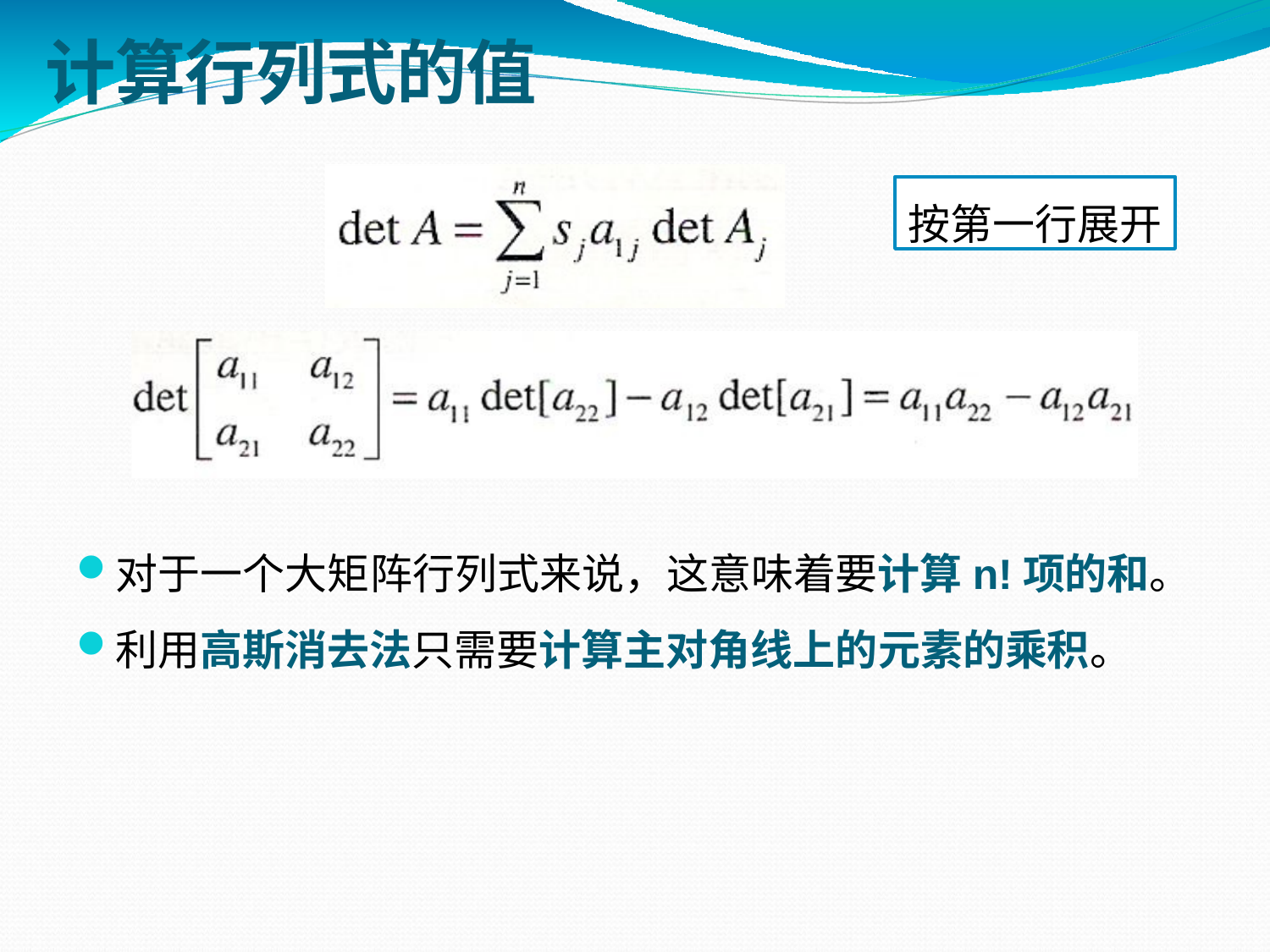

# 计算行列式的值

按第一行展开

对于一个大矩阵行列式来说，这意味着要计算n!项的和。
利用高斯消去法只需要计算主对角线上的元素的乘积。